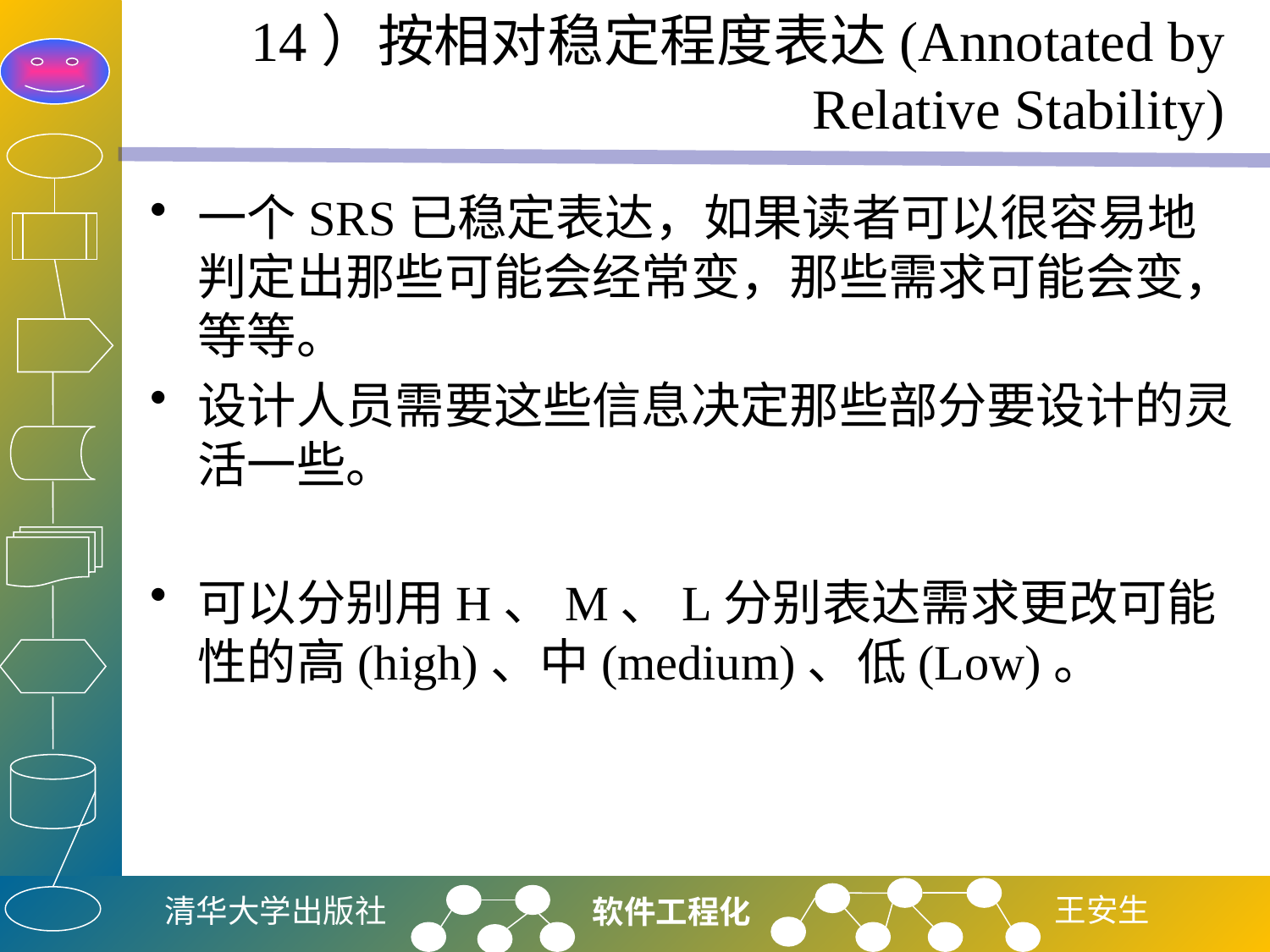

# 14）按相对稳定程度表达(Annotated by Relative Stability)
一个SRS已稳定表达，如果读者可以很容易地判定出那些可能会经常变，那些需求可能会变，等等。
设计人员需要这些信息决定那些部分要设计的灵活一些。

可以分别用H、M、L分别表达需求更改可能性的高(high)、中(medium)、低(Low)。